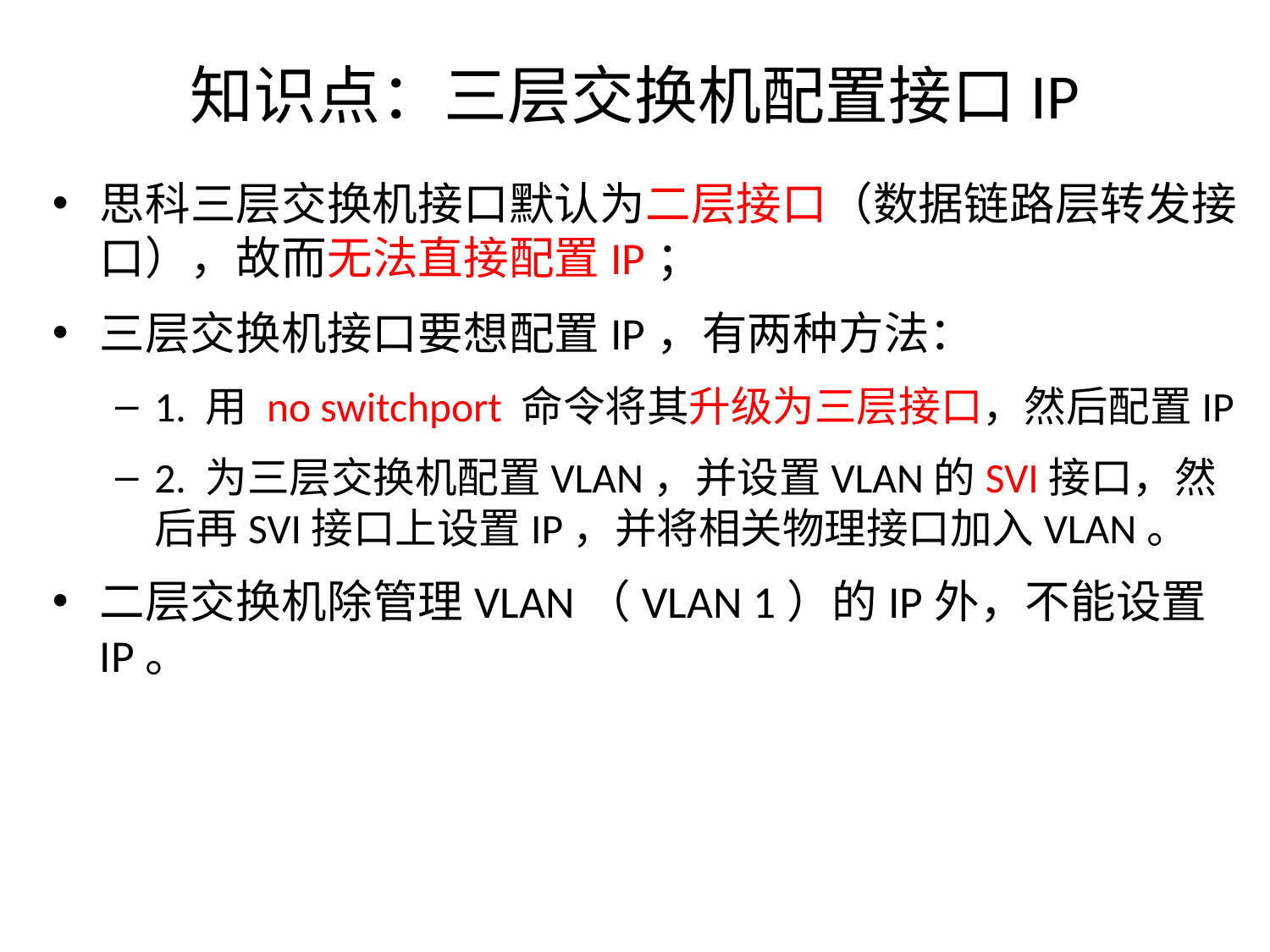

# 知识点：三层交换机配置接口IP
思科三层交换机接口默认为二层接口（数据链路层转发接口），故而无法直接配置IP；
三层交换机接口要想配置IP，有两种方法：
1. 用 no switchport 命令将其升级为三层接口，然后配置IP
2. 为三层交换机配置VLAN，并设置VLAN的SVI接口，然后再SVI接口上设置IP，并将相关物理接口加入VLAN。
二层交换机除管理VLAN（VLAN 1）的IP外，不能设置IP。